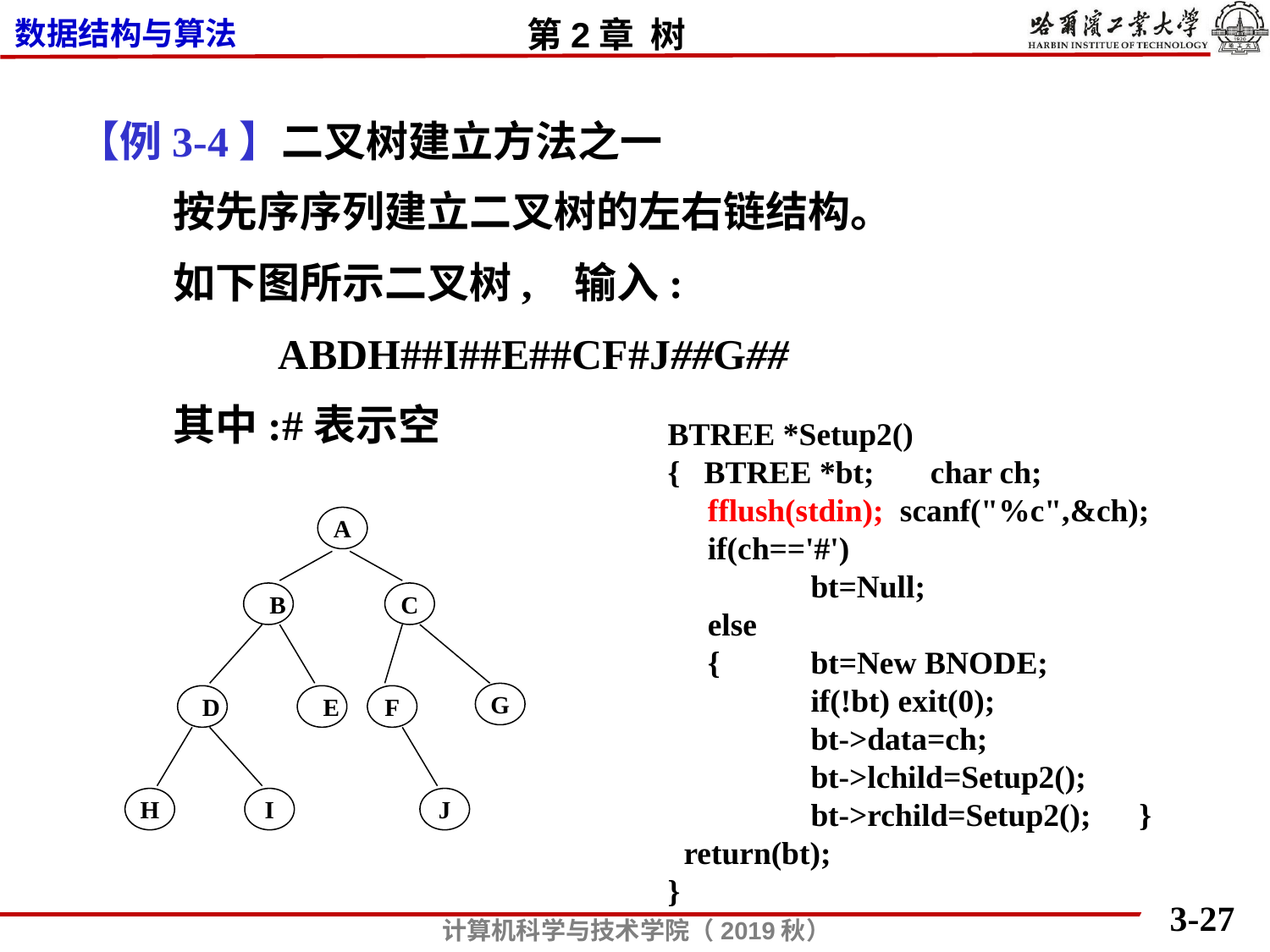

【例3-4】二叉树建立方法之一
         按先序序列建立二叉树的左右链结构。
         如下图所示二叉树,   输入:
                   ABDH##I##E##CF#J##G##
         其中:#表示空
BTREE *Setup2()
{   BTREE *bt;       char ch;
     fflush(stdin);  scanf("%c",&ch);
     if(ch=='#')
	  bt=Null;
     else
     {	  bt=New BNODE;
	  if(!bt) exit(0);
	  bt->data=ch;
	  bt->lchild=Setup2();
	  bt->rchild=Setup2();      }
  return(bt);
}
A

B
C

G
D
E
F

H
I
J